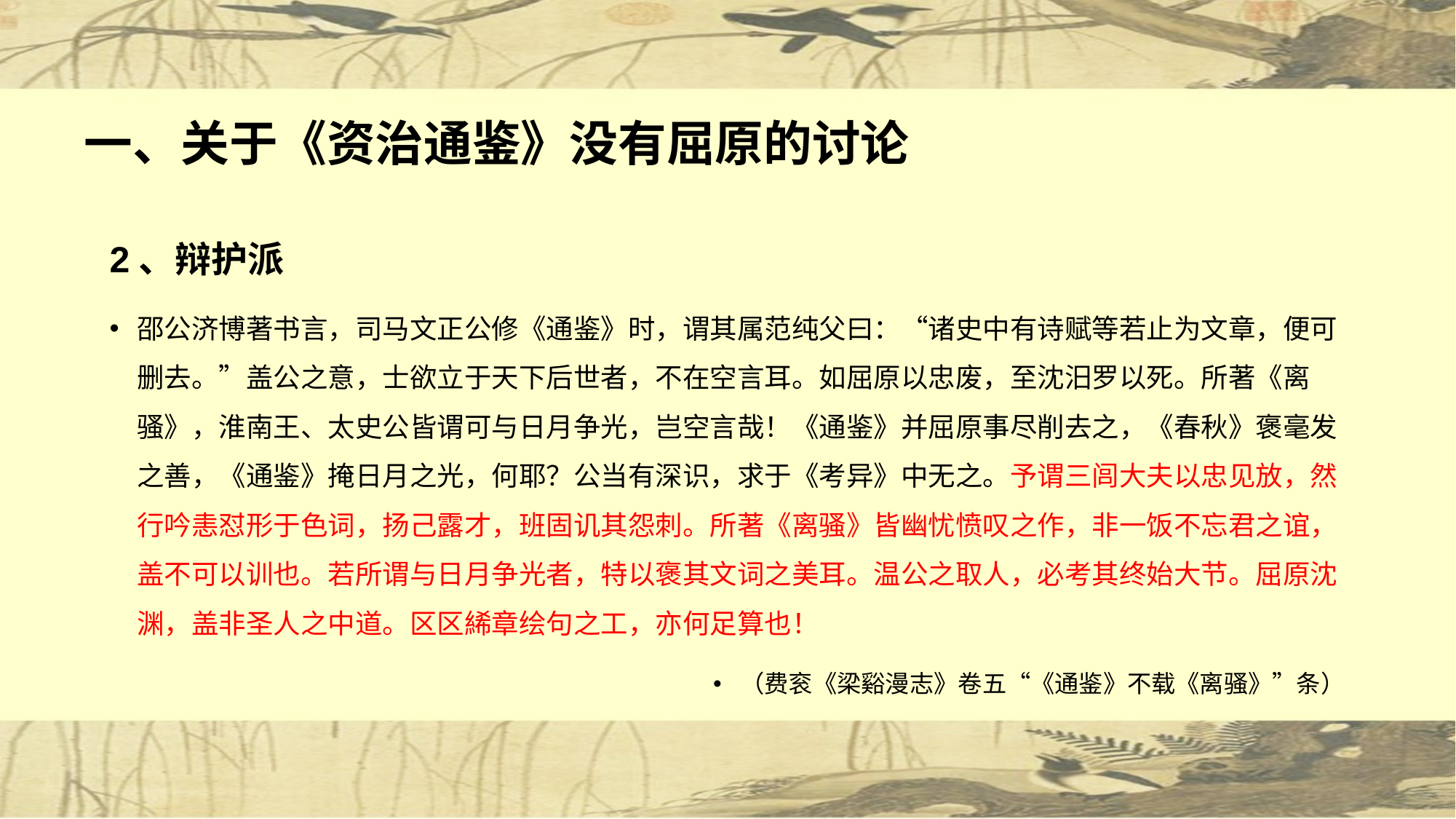

# 一、关于《资治通鉴》没有屈原的讨论
2、辩护派
邵公济博著书言，司马文正公修《通鉴》时，谓其属范纯父曰：“诸史中有诗赋等若止为文章，便可删去。”盖公之意，士欲立于天下后世者，不在空言耳。如屈原以忠废，至沈汨罗以死。所著《离骚》，淮南王、太史公皆谓可与日月争光，岂空言哉！《通鉴》并屈原事尽削去之，《春秋》褒毫发之善，《通鉴》掩日月之光，何耶？公当有深识，求于《考异》中无之。予谓三闾大夫以忠见放，然行吟恚怼形于色词，扬己露才，班固讥其怨刺。所著《离骚》皆幽忧愤叹之作，非一饭不忘君之谊，盖不可以训也。若所谓与日月争光者，特以褒其文词之美耳。温公之取人，必考其终始大节。屈原沈渊，盖非圣人之中道。区区絺章绘句之工，亦何足算也！
（费衮《梁谿漫志》卷五“《通鉴》不载《离骚》”条）